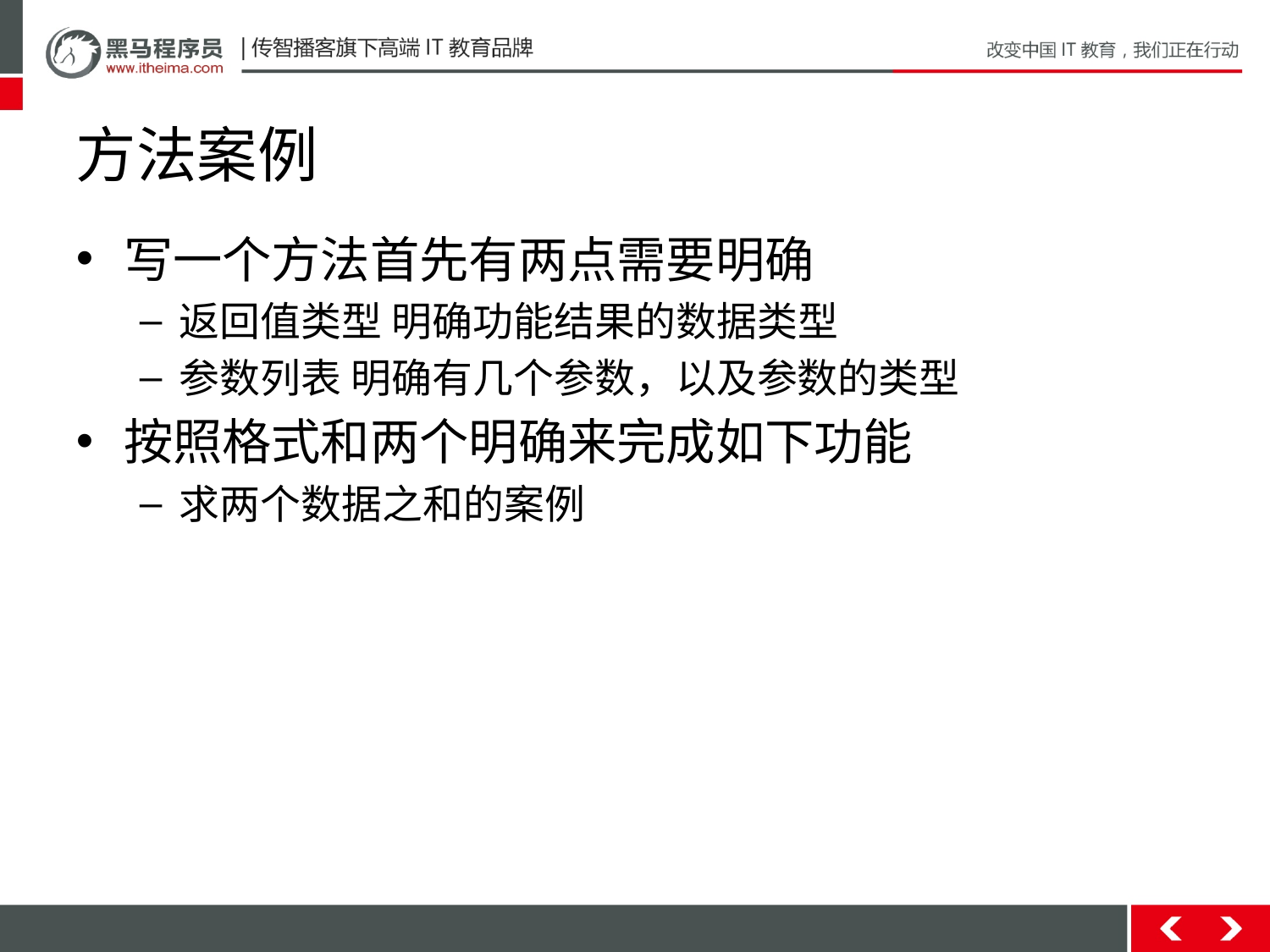

# 方法案例
写一个方法首先有两点需要明确
返回值类型 明确功能结果的数据类型
参数列表 明确有几个参数，以及参数的类型
按照格式和两个明确来完成如下功能
求两个数据之和的案例